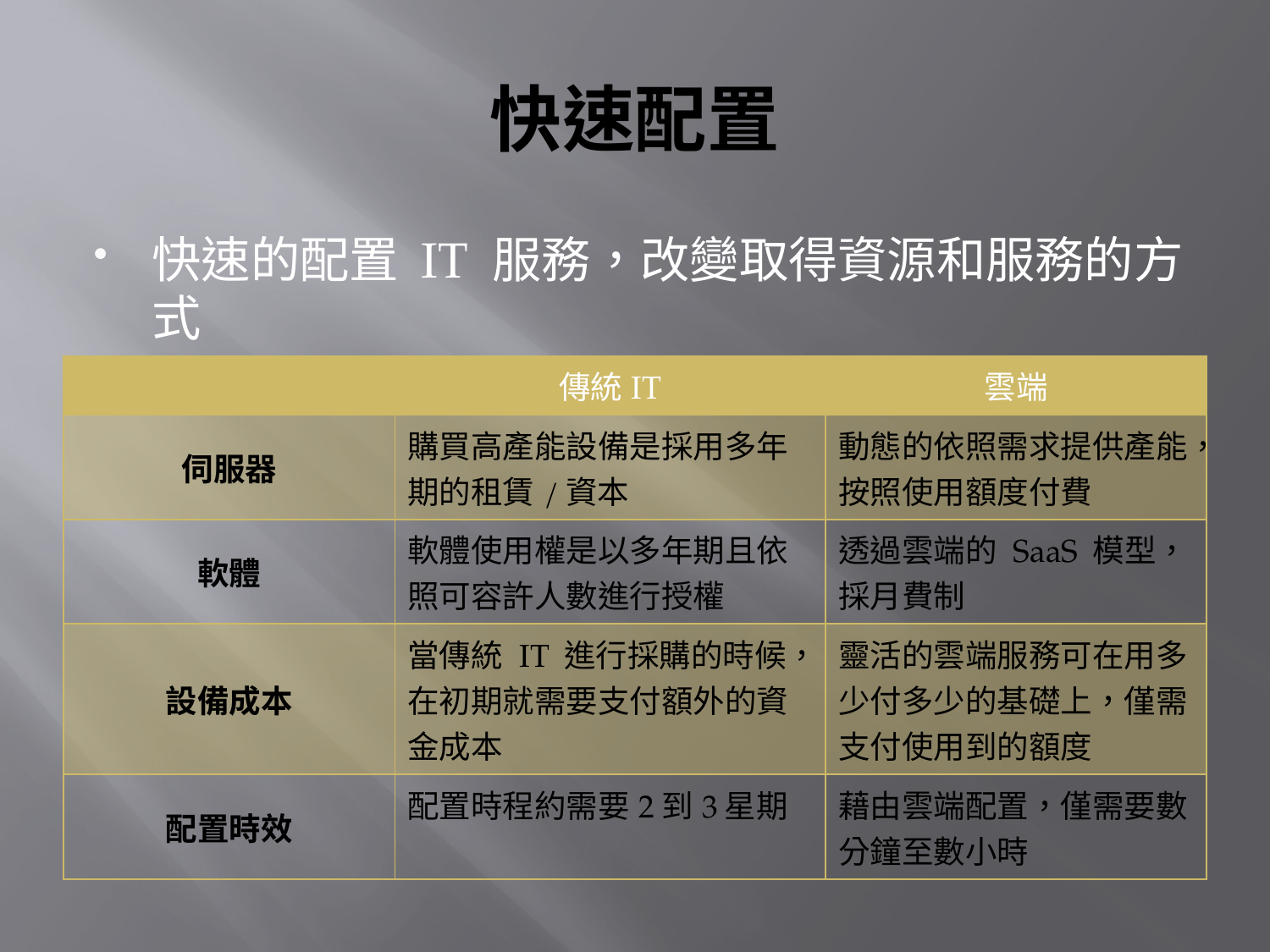

# 快速配置
快速的配置 IT 服務，改變取得資源和服務的方式
|  | 傳統IT | 雲端 |
| --- | --- | --- |
| 伺服器 | 購買高產能設備是採用多年期的租賃/資本 | 動態的依照需求提供產能，按照使用額度付費 |
| 軟體 | 軟體使用權是以多年期且依照可容許人數進行授權 | 透過雲端的 SaaS 模型，採月費制 |
| 設備成本 | 當傳統 IT 進行採購的時候，在初期就需要支付額外的資金成本 | 靈活的雲端服務可在用多少付多少的基礎上，僅需支付使用到的額度 |
| 配置時效 | 配置時程約需要2到3星期 | 藉由雲端配置，僅需要數分鐘至數小時 |